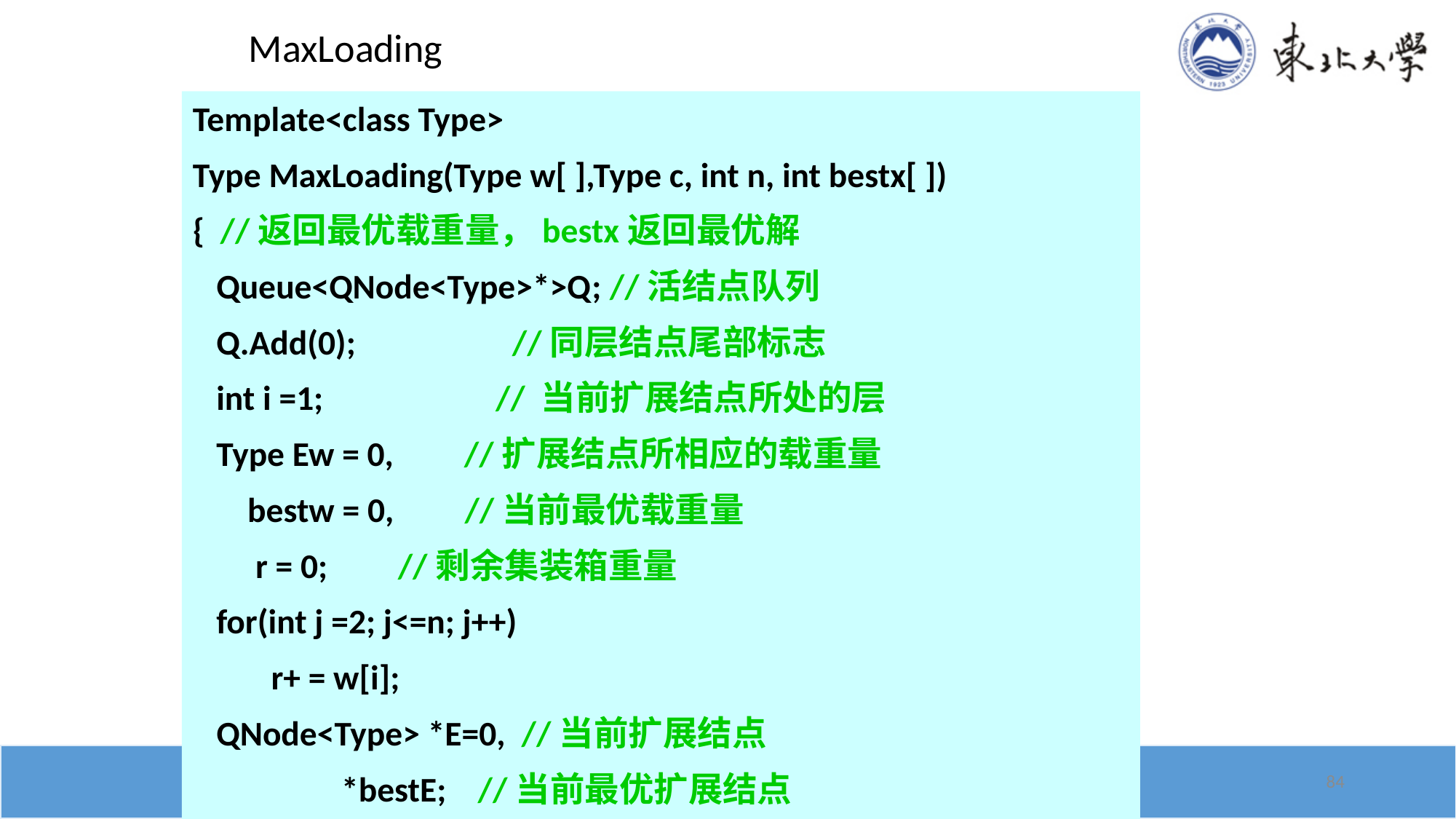

# MaxLoading
Template<class Type>
Type MaxLoading(Type w[ ],Type c, int n, int bestx[ ])
{  //返回最优载重量，bestx返回最优解
   Queue<QNode<Type>*>Q; //活结点队列
   Q.Add(0);                    //同层结点尾部标志
   int i =1;                      // 当前扩展结点所处的层
   Type Ew = 0,         //扩展结点所相应的载重量
       bestw = 0,         //当前最优载重量
        r = 0;         //剩余集装箱重量
   for(int j =2; j<=n; j++)
          r+ = w[i];
   QNode<Type> *E=0,  //当前扩展结点
                   *bestE;    //当前最优扩展结点

84